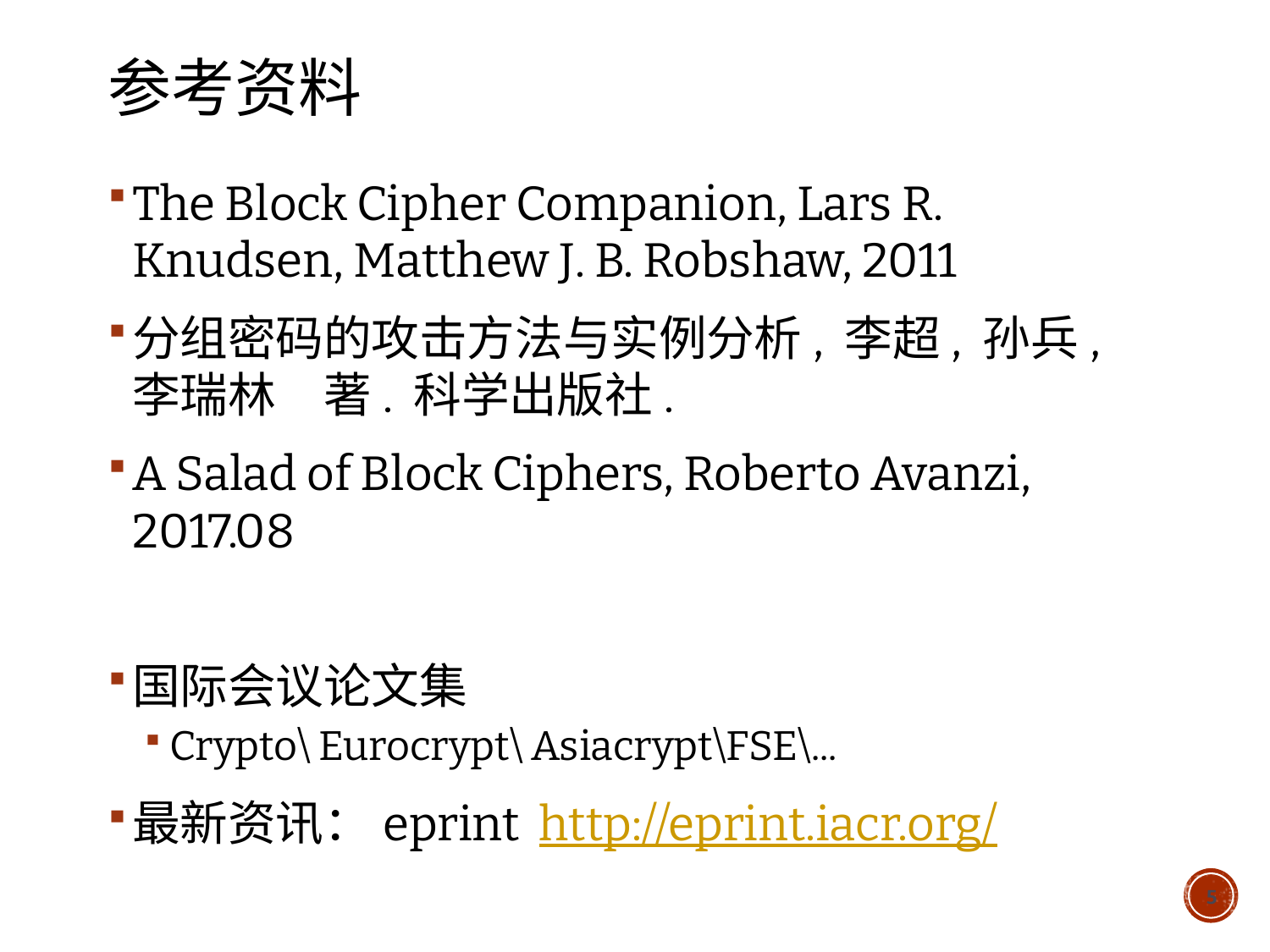

# 参考资料
The Block Cipher Companion, Lars R. Knudsen, Matthew J. B. Robshaw, 2011
分组密码的攻击方法与实例分析, 李超, 孙兵, 李瑞林　著. 科学出版社.
A Salad of Block Ciphers, Roberto Avanzi, 2017.08

国际会议论文集
Crypto\ Eurocrypt\ Asiacrypt\FSE\...
最新资讯：eprint  http://eprint.iacr.org/

5